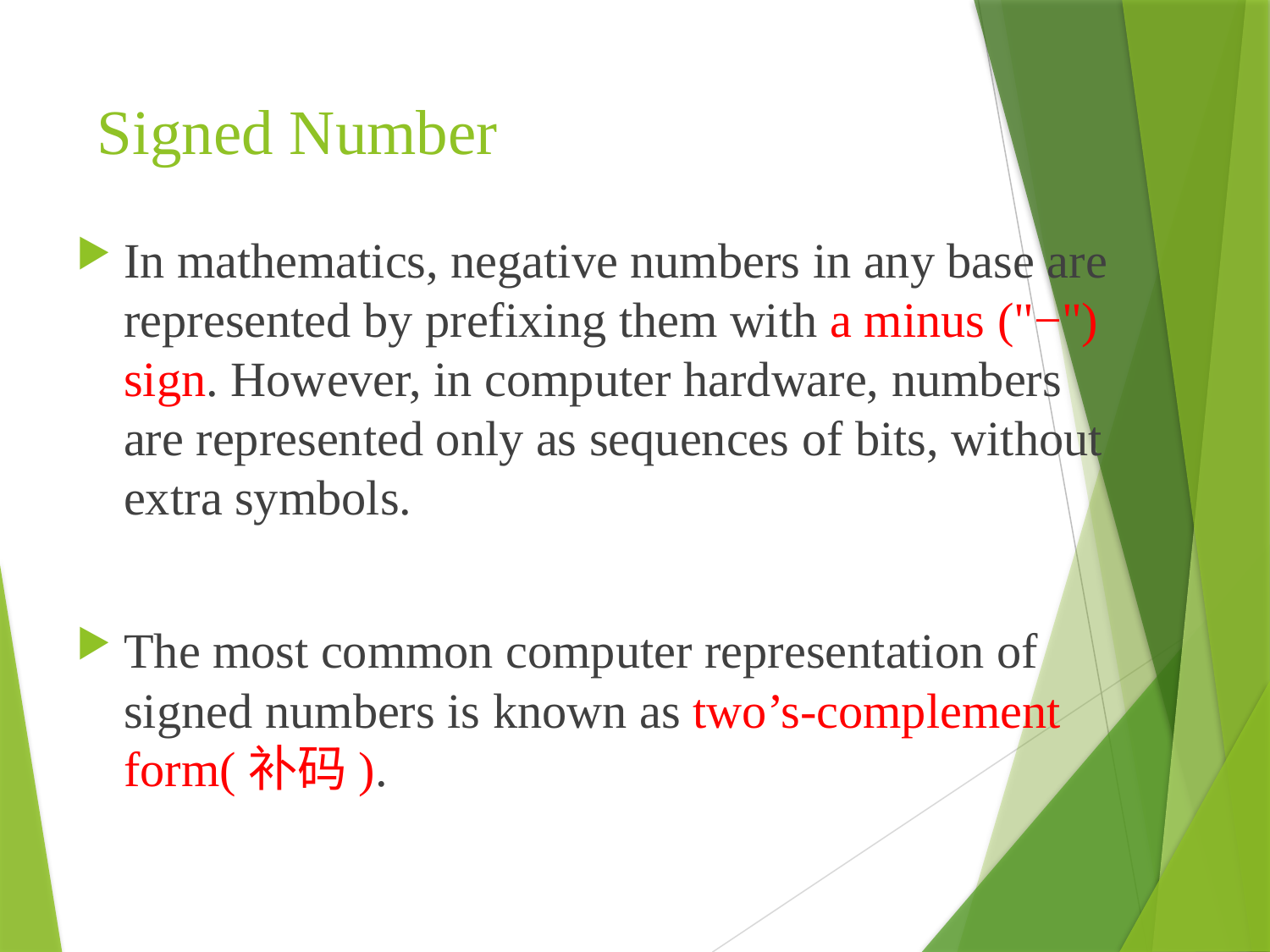

# Signed Number
In mathematics, negative numbers in any base are represented by prefixing them with a minus ("−") sign. However, in computer hardware, numbers are represented only as sequences of bits, without extra symbols.

The most common computer representation of signed numbers is known as two’s-complement form(补码).